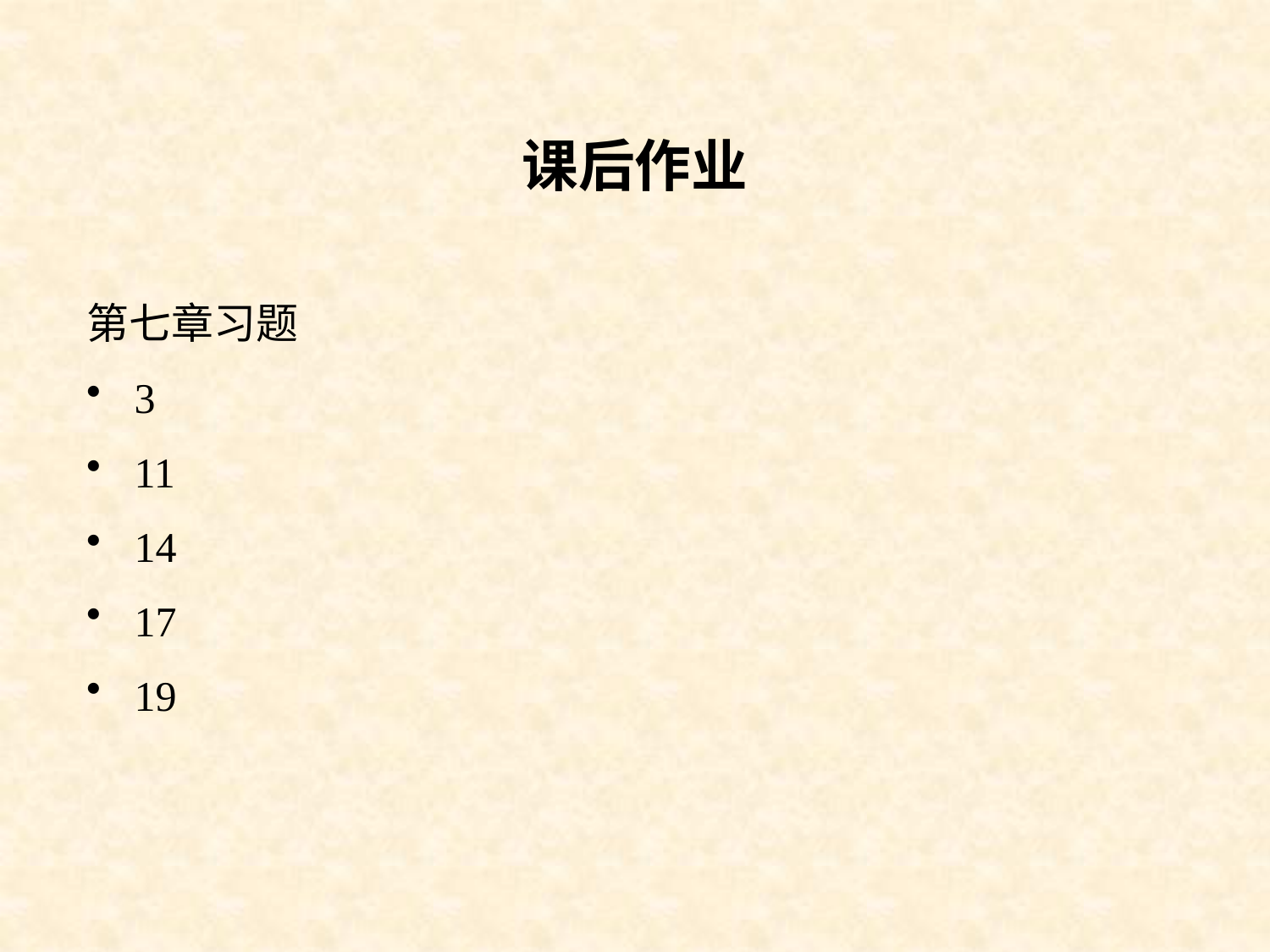

# 课后作业
第七章习题
3
11
14
17
19